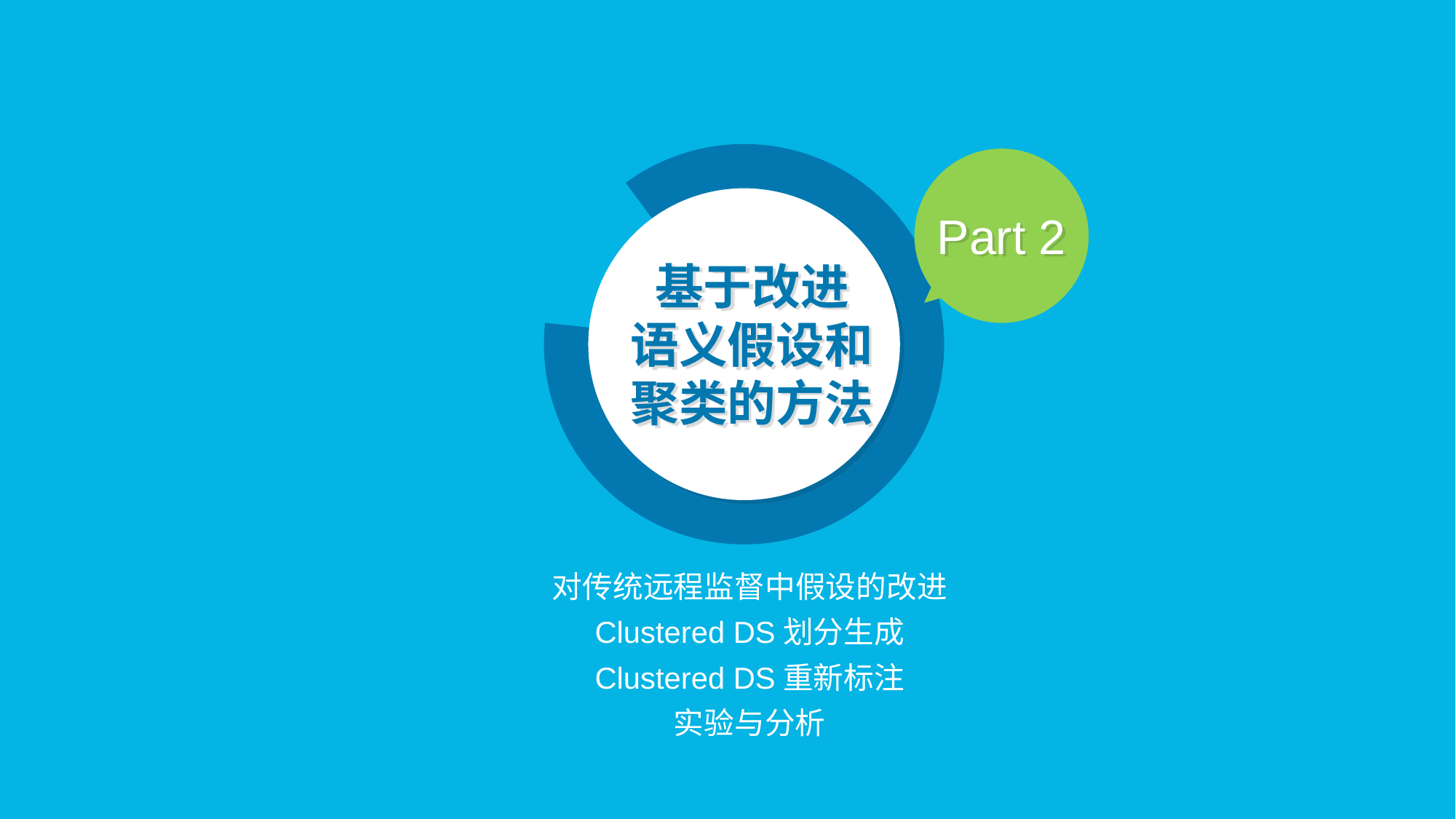

Part 2
基于改进
语义假设和
聚类的方法
对传统远程监督中假设的改进
Clustered DS划分生成
Clustered DS重新标注
实验与分析